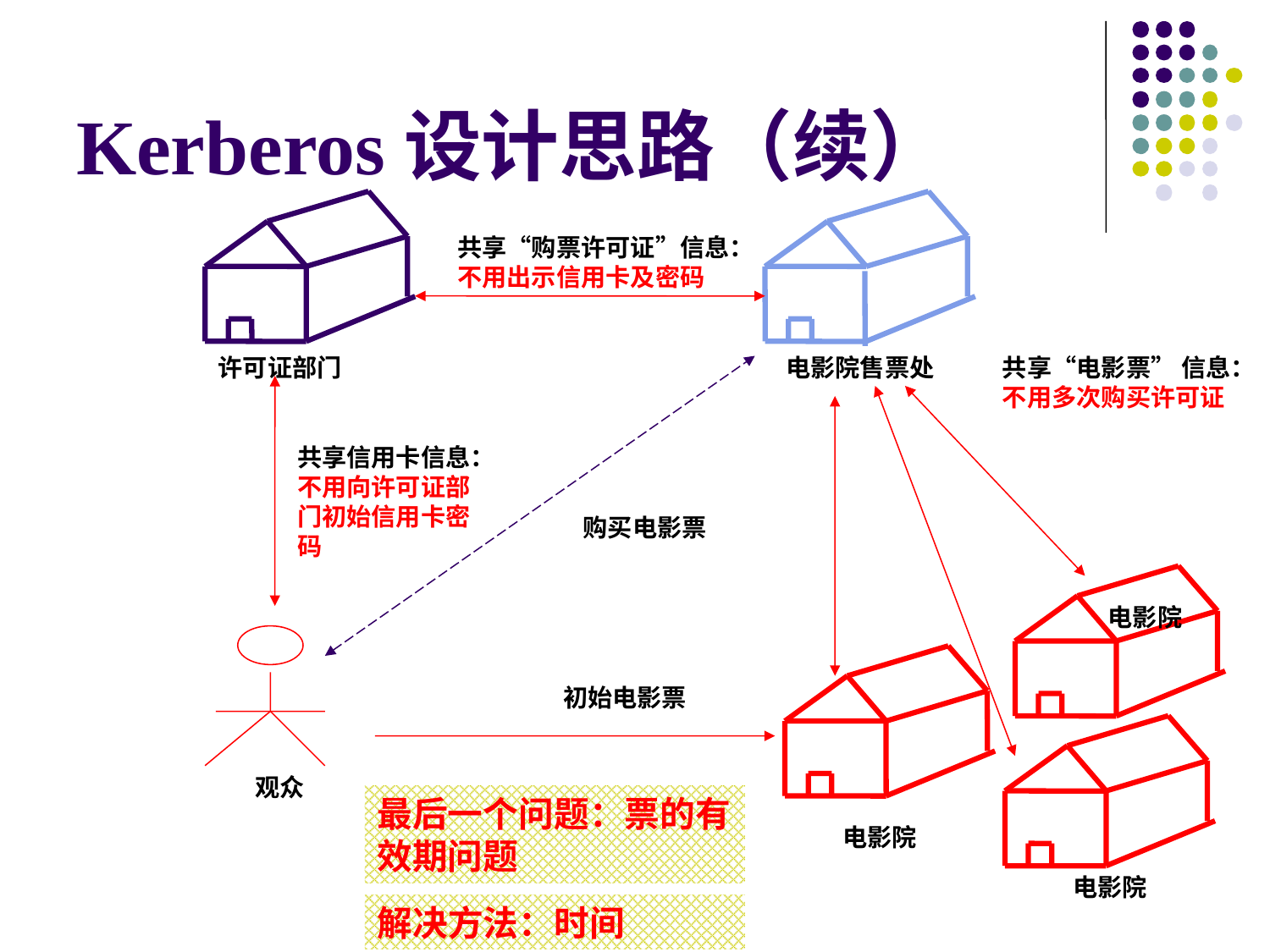

# Kerberos设计思路（续）

共享“购票许可证”信息：不用出示信用卡及密码

许可证部门
电影院售票处
共享“电影票” 信息：不用多次购买许可证

共享信用卡信息：不用向许可证部门初始信用卡密码

购买电影票

电影院

初始电影票

观众
最后一个问题：票的有效期问题
电影院
电影院
解决方法：时间